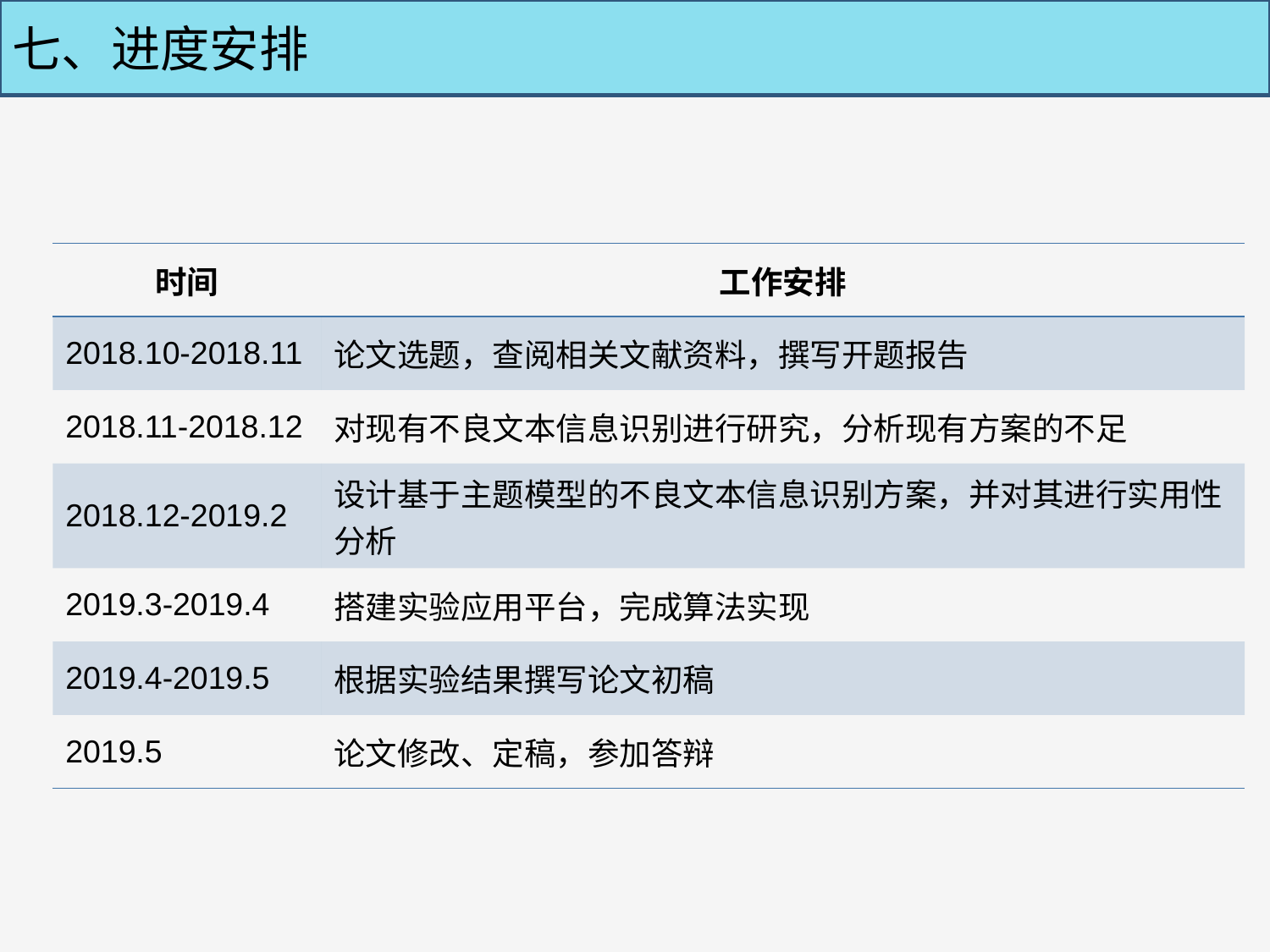

七、进度安排
| 时间 | 工作安排 |
| --- | --- |
| 2018.10-2018.11 | 论文选题，查阅相关文献资料，撰写开题报告 |
| 2018.11-2018.12 | 对现有不良文本信息识别进行研究，分析现有方案的不足 |
| 2018.12-2019.2 | 设计基于主题模型的不良文本信息识别方案，并对其进行实用性分析 |
| 2019.3-2019.4 | 搭建实验应用平台，完成算法实现 |
| 2019.4-2019.5 | 根据实验结果撰写论文初稿 |
| 2019.5 | 论文修改、定稿，参加答辩 |